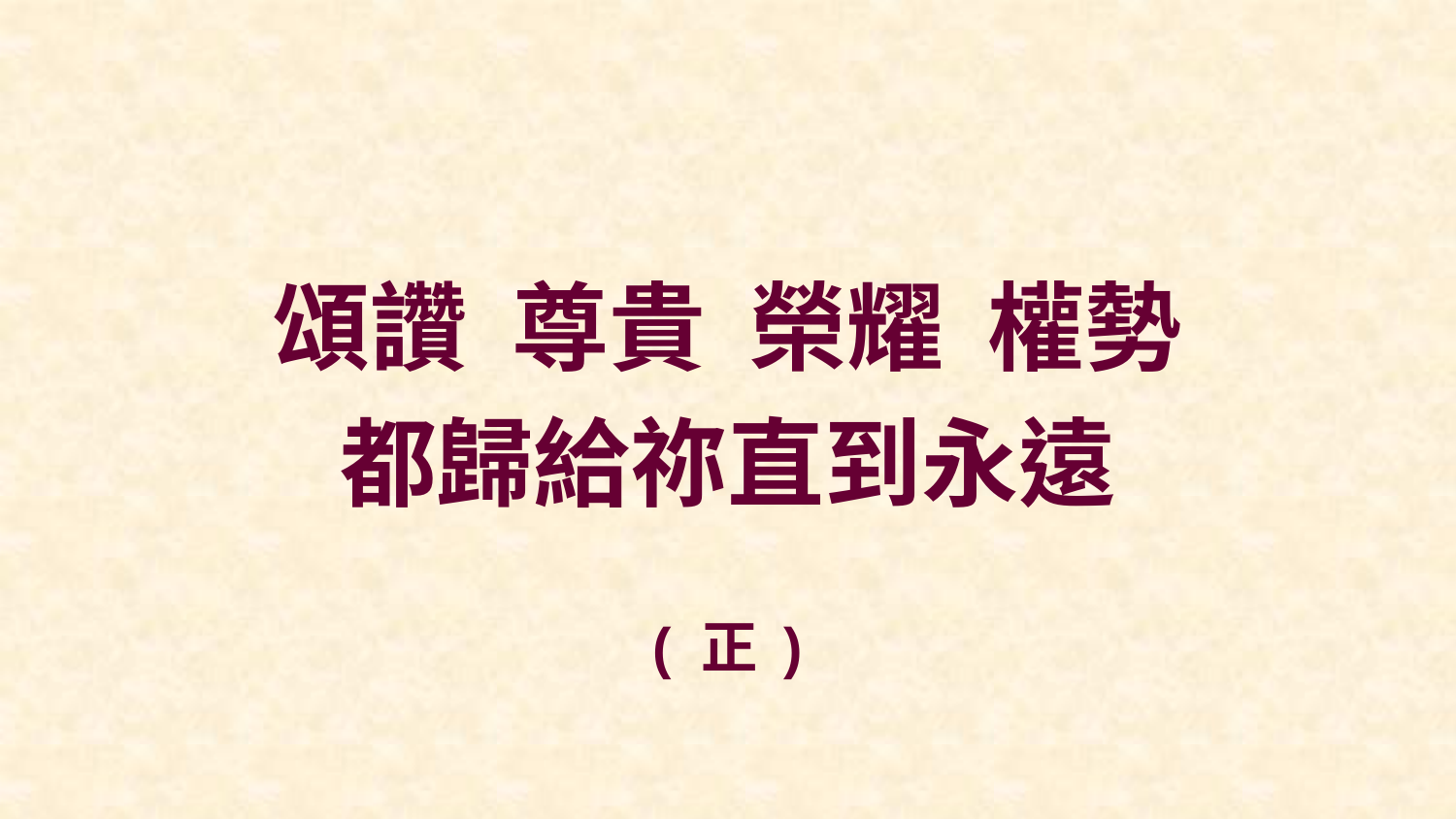

頌讚  尊貴  榮耀  權勢
都歸給祢直到永遠
( 正 )